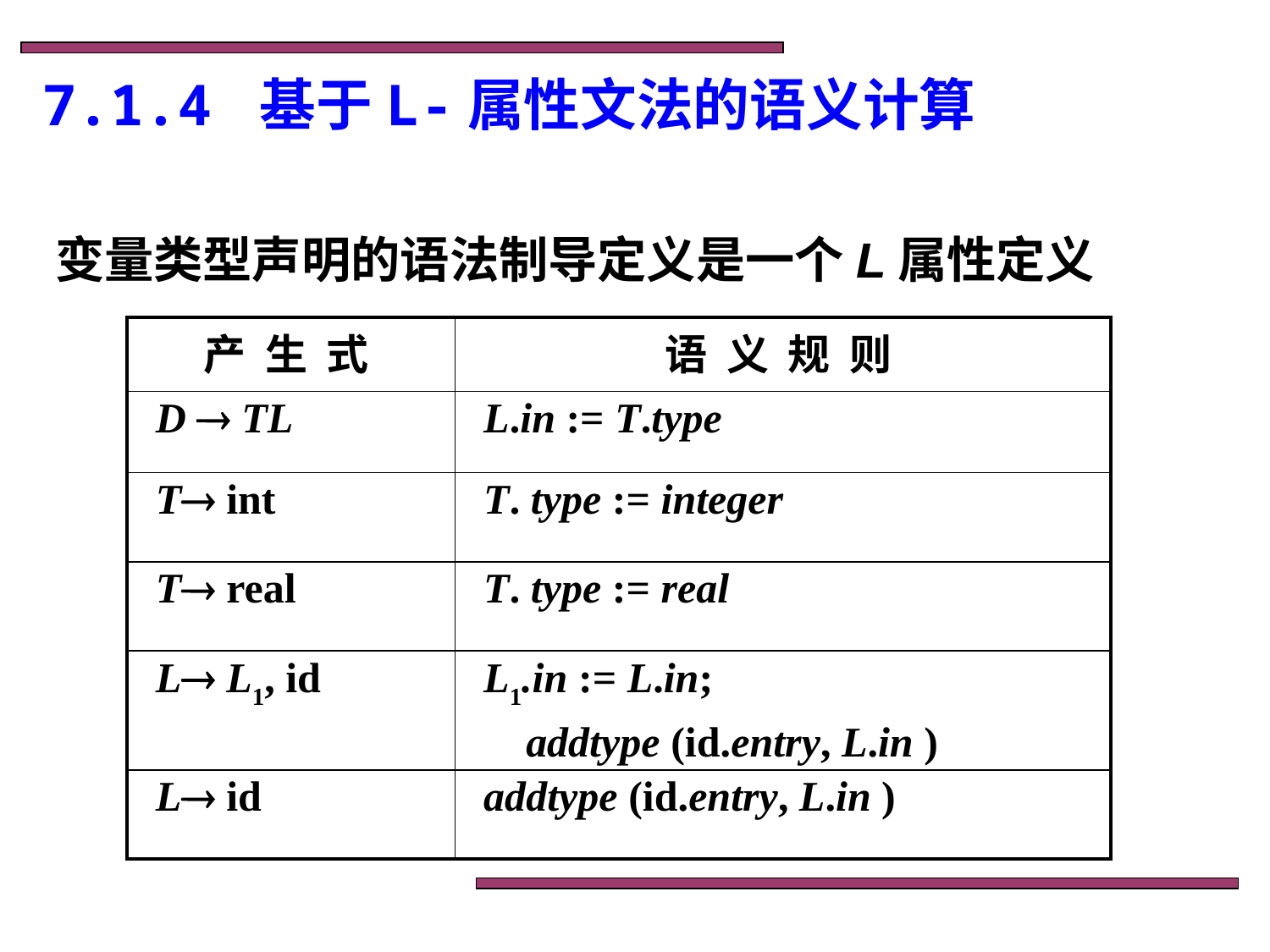

7.1.4 基于L-属性文法的语义计算
变量类型声明的语法制导定义是一个L属性定义

| 产 生 式 | 语 义 规 则 |
| --- | --- |
| D → TL | L.in := T.type |
| T→ int | T. type := integer |
| T→ real | T. type := real |
| L→ L1, id | L1.in := L.in; addtype (id.entry, L.in ) |
| L→ id | addtype (id.entry, L.in ) |